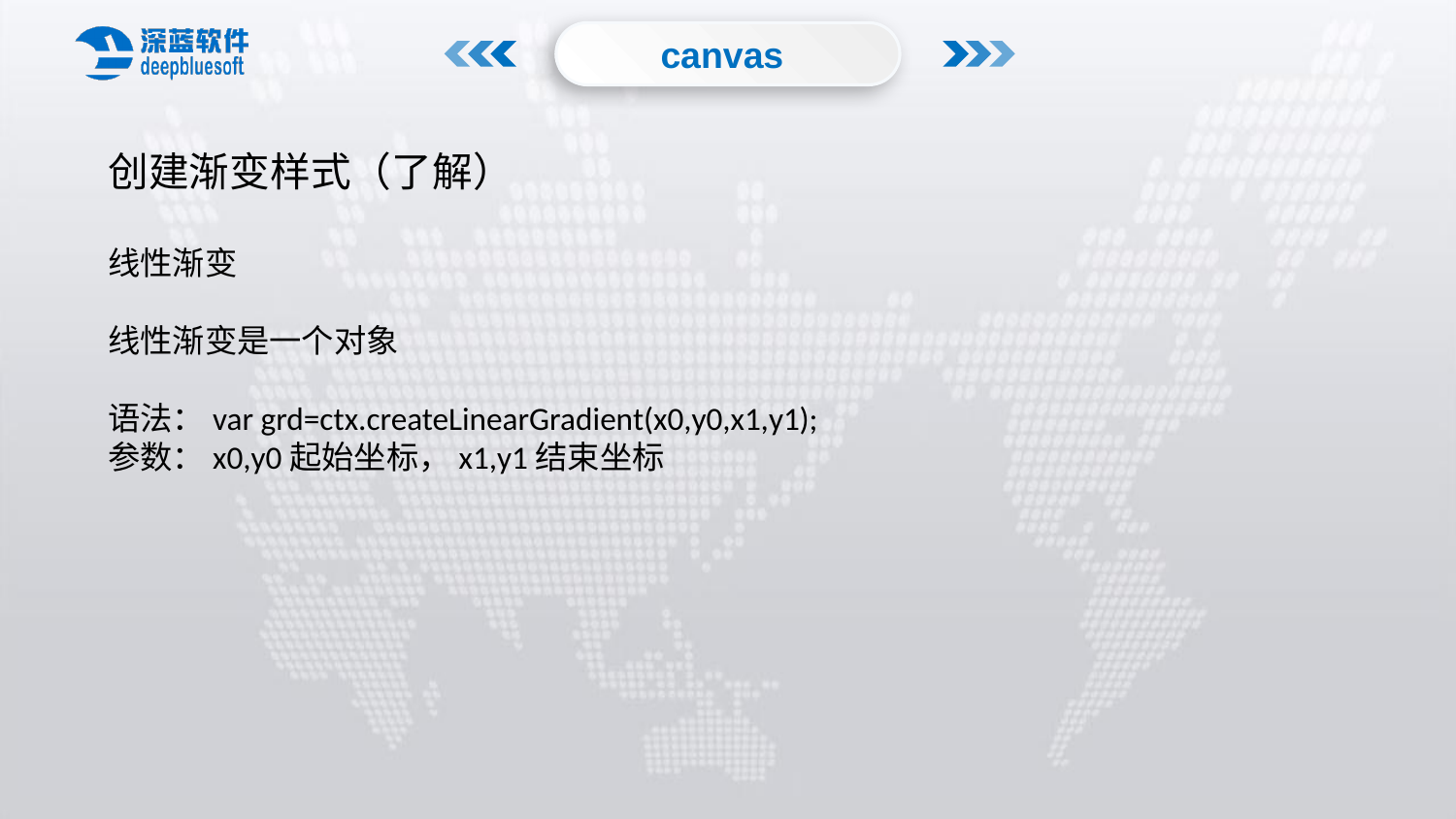

canvas

创建渐变样式（了解）

线性渐变

线性渐变是一个对象

语法：var grd=ctx.createLinearGradient(x0,y0,x1,y1);
参数：x0,y0起始坐标，x1,y1结束坐标